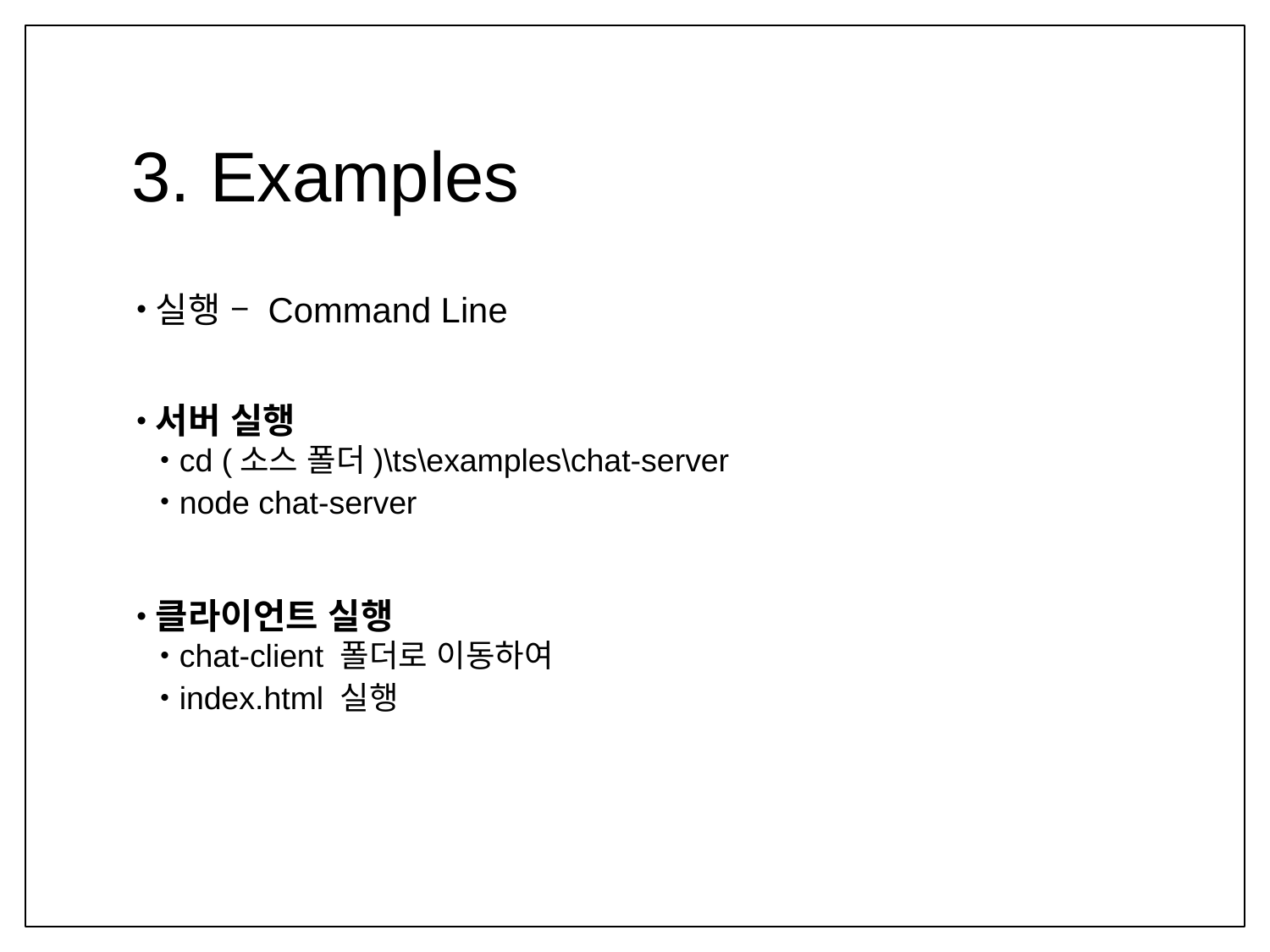

# 3. Examples
실행 – Command Line

서버 실행
cd (소스 폴더)\ts\examples\chat-server
node chat-server

클라이언트 실행
chat-client 폴더로 이동하여
index.html 실행